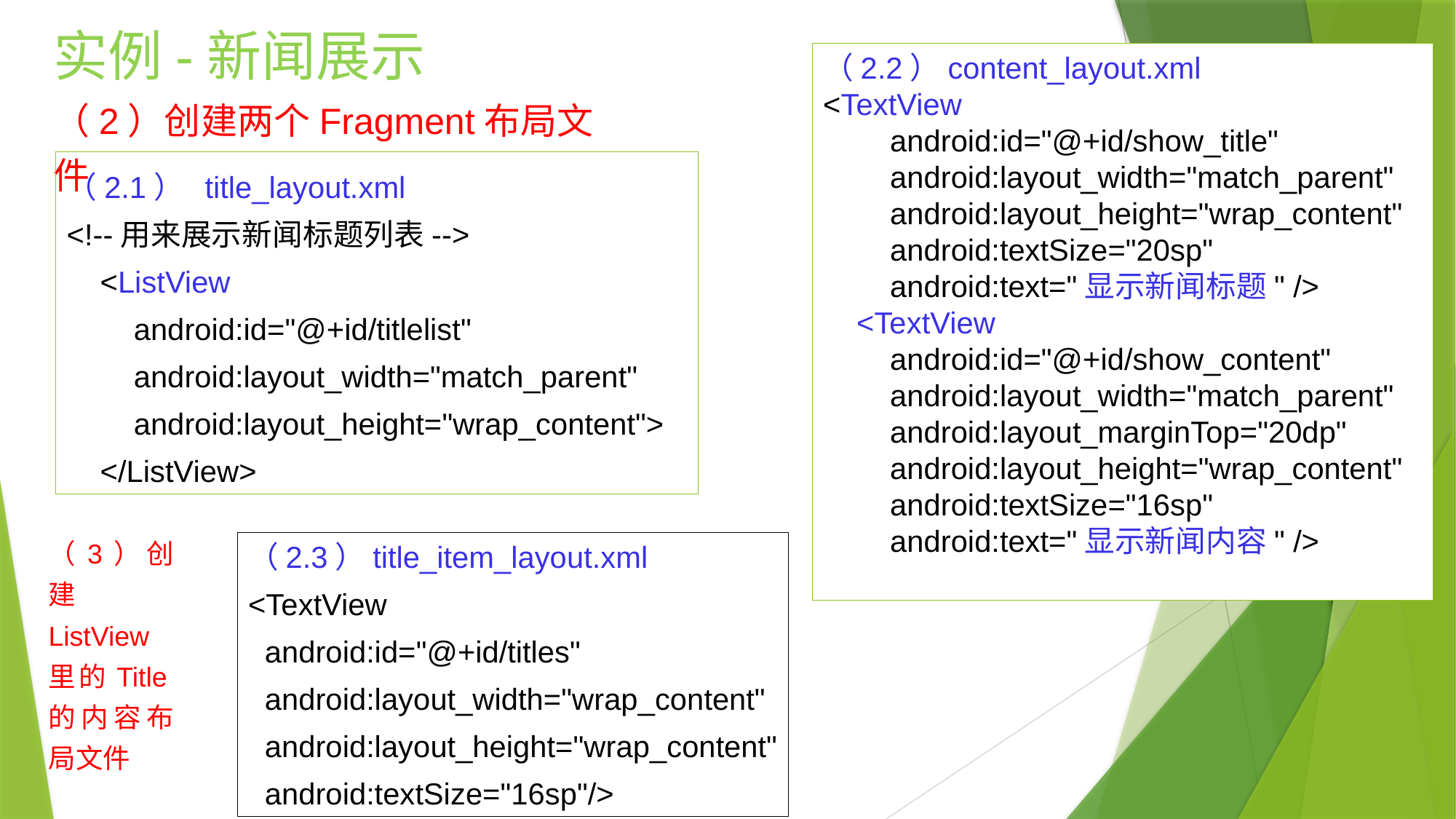

实例-新闻展示
（2）创建两个Fragment布局文件

（2.2）content_layout.xml
<TextView
        android:id="@+id/show_title"
        android:layout_width="match_parent"
        android:layout_height="wrap_content"
        android:textSize="20sp"
        android:text="显示新闻标题" />
    <TextView
        android:id="@+id/show_content"
        android:layout_width="match_parent"
        android:layout_marginTop="20dp"
        android:layout_height="wrap_content"
        android:textSize="16sp"
        android:text="显示新闻内容" />

（2.1）  title_layout.xml
<!--用来展示新闻标题列表-->
    <ListView
        android:id="@+id/titlelist"
        android:layout_width="match_parent"
        android:layout_height="wrap_content">
    </ListView>
（3）创建ListView里的Title的内容布局文件
（2.3）title_item_layout.xml
<TextView
  android:id="@+id/titles"
  android:layout_width="wrap_content"
  android:layout_height="wrap_content"
  android:textSize="16sp"/>